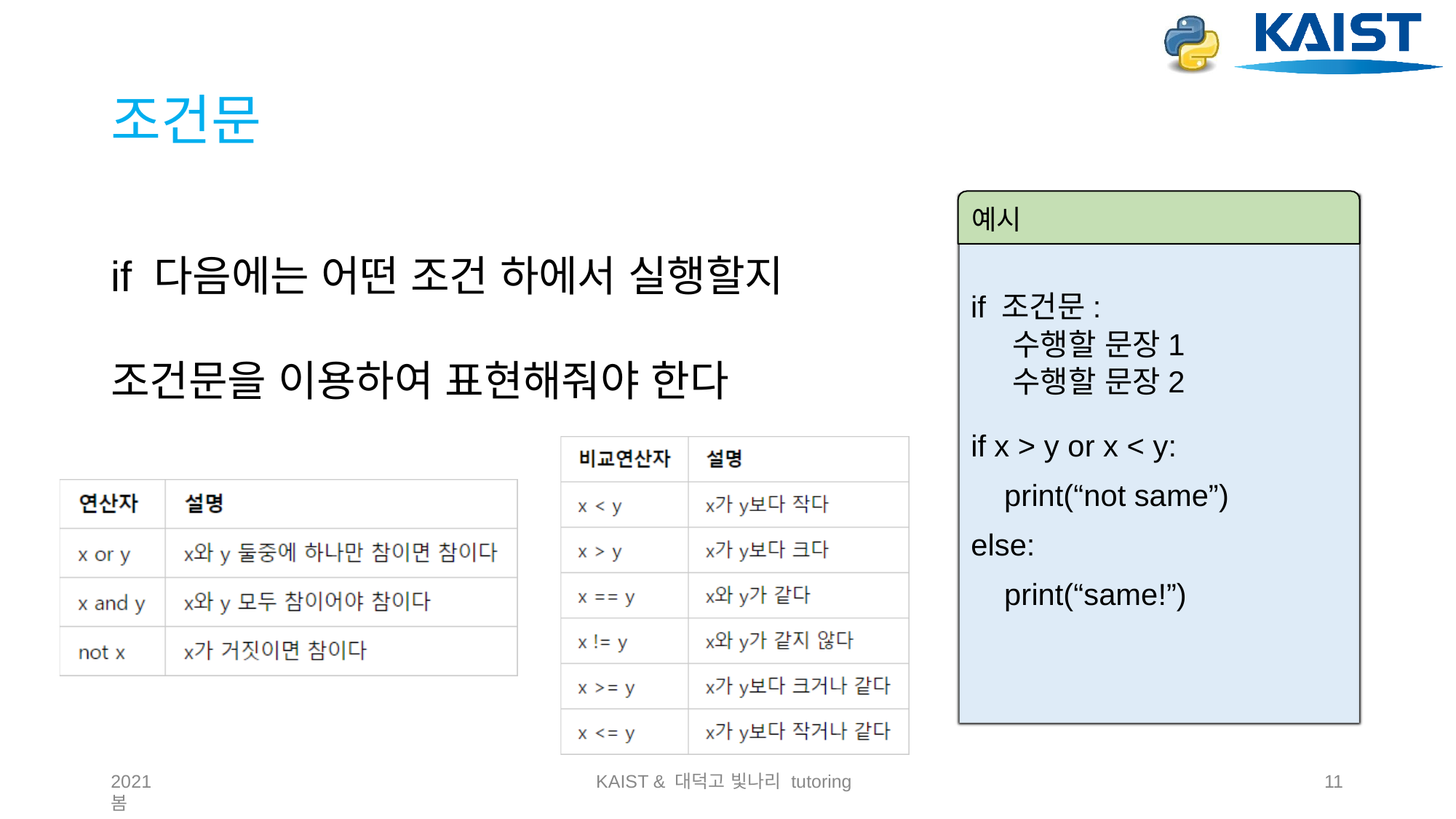

# 조건문

예시
if 다음에는 어떤 조건 하에서 실행할지

조건문을 이용하여 표현해줘야 한다
if 조건문:
    수행할 문장1
    수행할 문장2

if x > y or x < y:
    print(“not same”)
else:
    print(“same!”)

2021 봄
KAIST & 대덕고 빛나리 tutoring
11